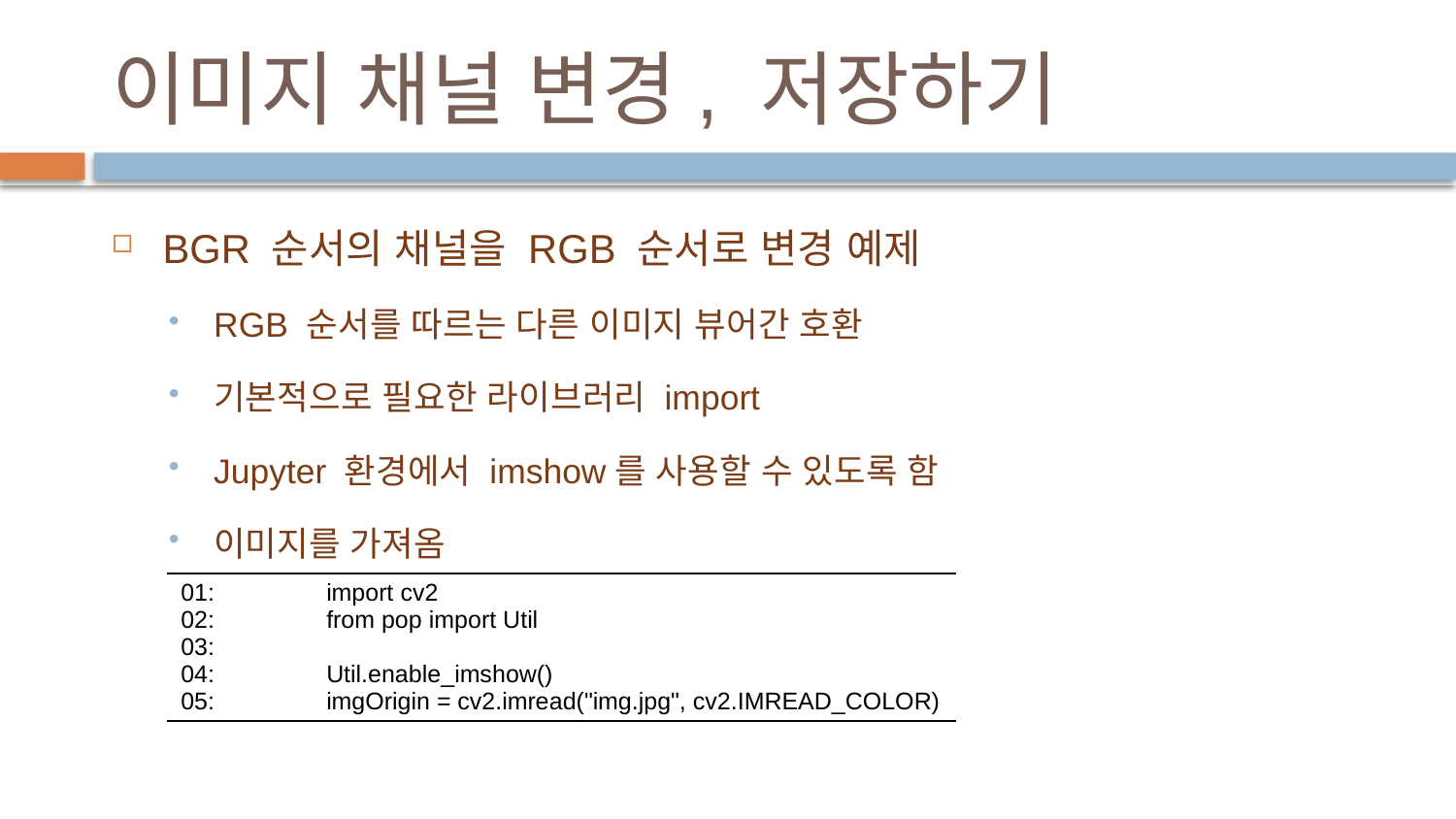

# 이미지 채널 변경, 저장하기
BGR 순서의 채널을 RGB 순서로 변경 예제
RGB 순서를 따르는 다른 이미지 뷰어간 호환
기본적으로 필요한 라이브러리 import
Jupyter 환경에서 imshow를 사용할 수 있도록 함
이미지를 가져옴
| 01: import cv2 02: from pop import Util 03: 04: Util.enable\_imshow() 05: imgOrigin = cv2.imread("img.jpg", cv2.IMREAD\_COLOR) |
| --- |